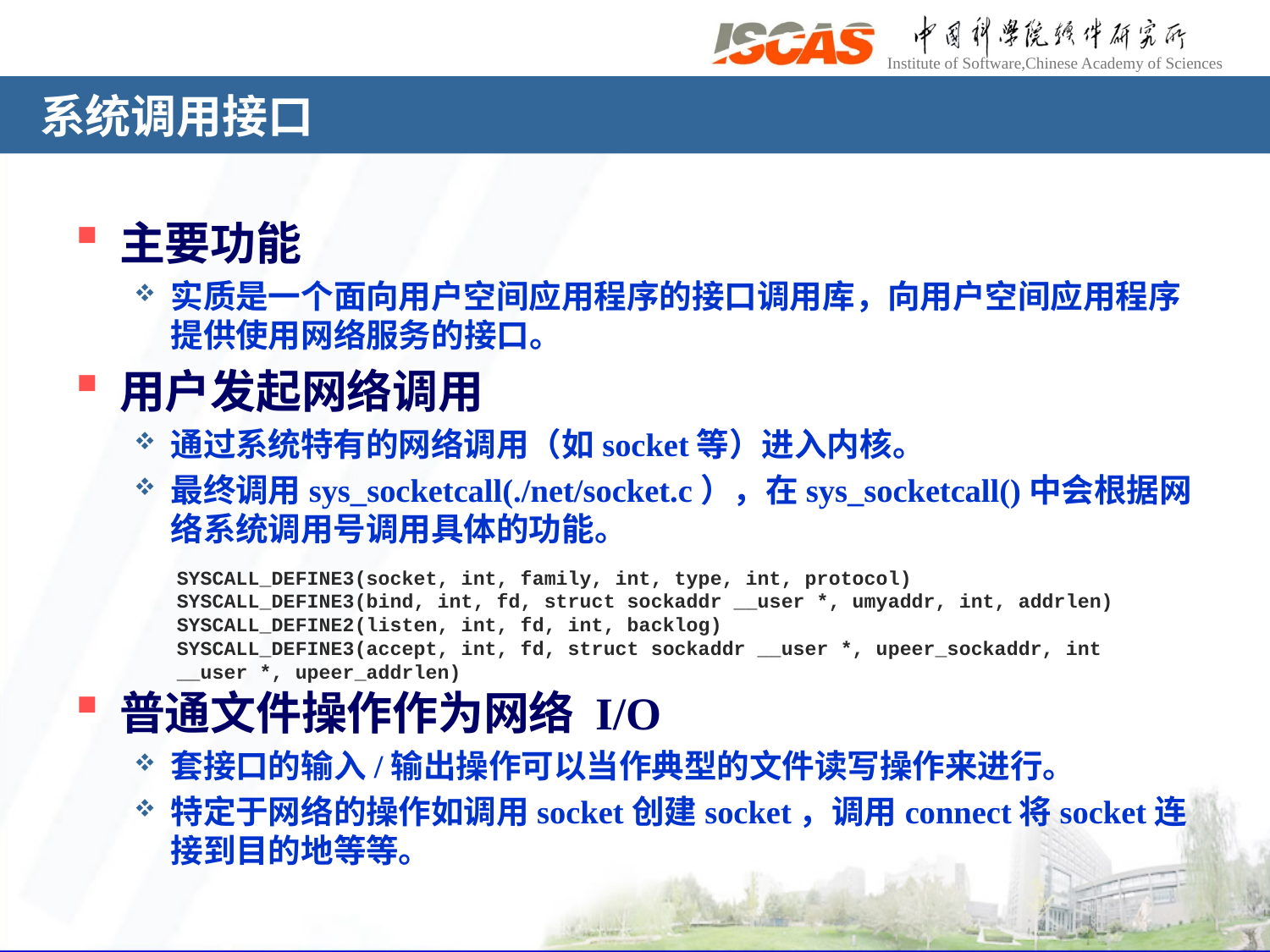

# 系统调用接口
主要功能
实质是一个面向用户空间应用程序的接口调用库，向用户空间应用程序提供使用网络服务的接口。
用户发起网络调用
通过系统特有的网络调用（如socket等）进入内核。
最终调用sys_socketcall(./net/socket.c），在sys_socketcall()中会根据网络系统调用号调用具体的功能。

普通文件操作作为网络 I/O
套接口的输入/输出操作可以当作典型的文件读写操作来进行。
特定于网络的操作如调用socket创建socket，调用connect将socket连接到目的地等等。

SYSCALL_DEFINE3(socket, int, family, int, type, int, protocol)
SYSCALL_DEFINE3(bind, int, fd, struct sockaddr __user *, umyaddr, int, addrlen)
SYSCALL_DEFINE2(listen, int, fd, int, backlog)
SYSCALL_DEFINE3(accept, int, fd, struct sockaddr __user *, upeer_sockaddr, int __user *, upeer_addrlen)